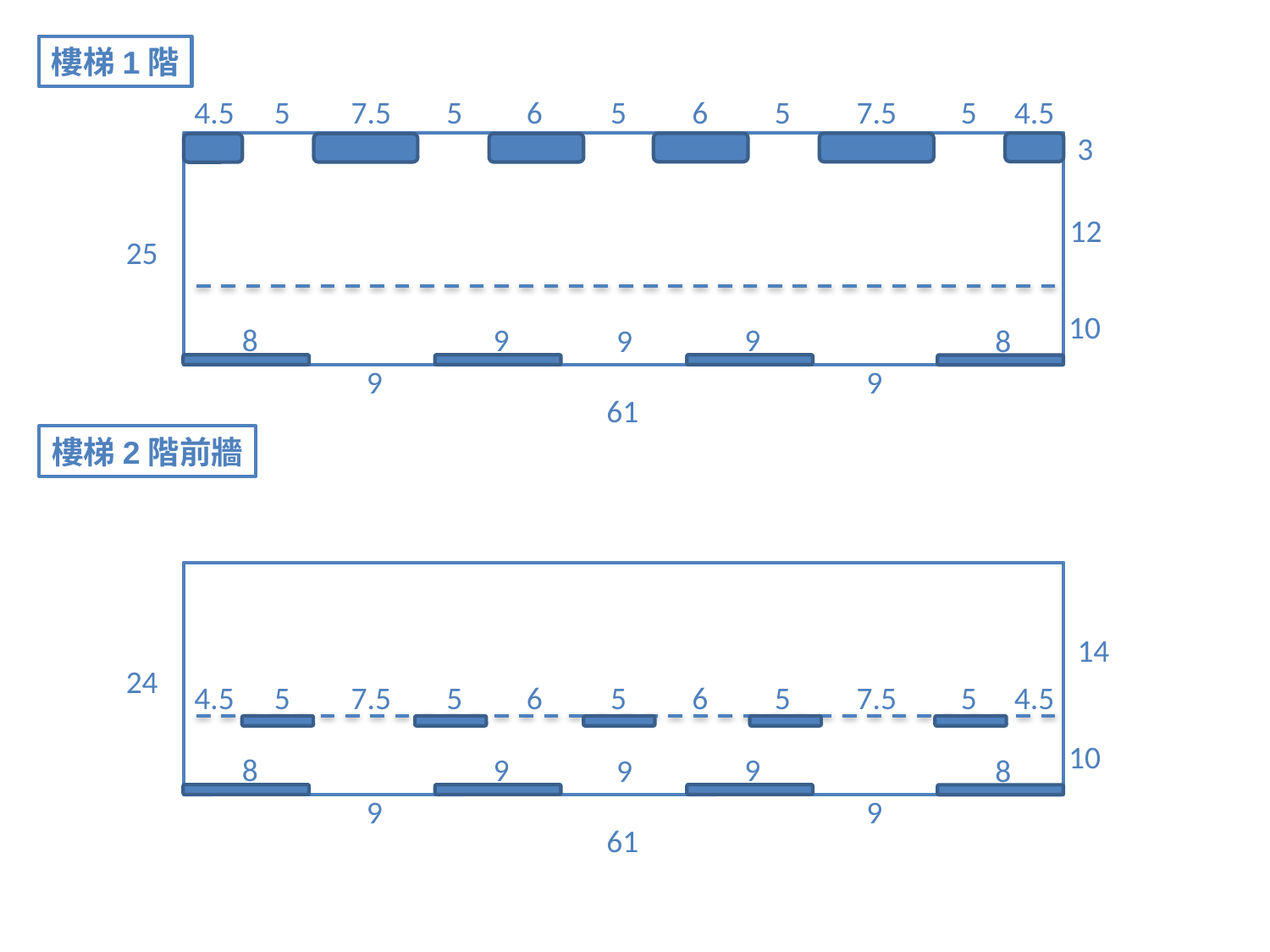

樓梯1階
7.5
4.5
5
5
6
5
6
5
7.5
5
4.5
3

12
25
10
8
9
9
9
8

9
9
61
樓梯2階前牆

14
24
7.5
4.5
5
5
6
5
6
5
7.5
5
4.5

10
8
9
9
9
8

9
9
61